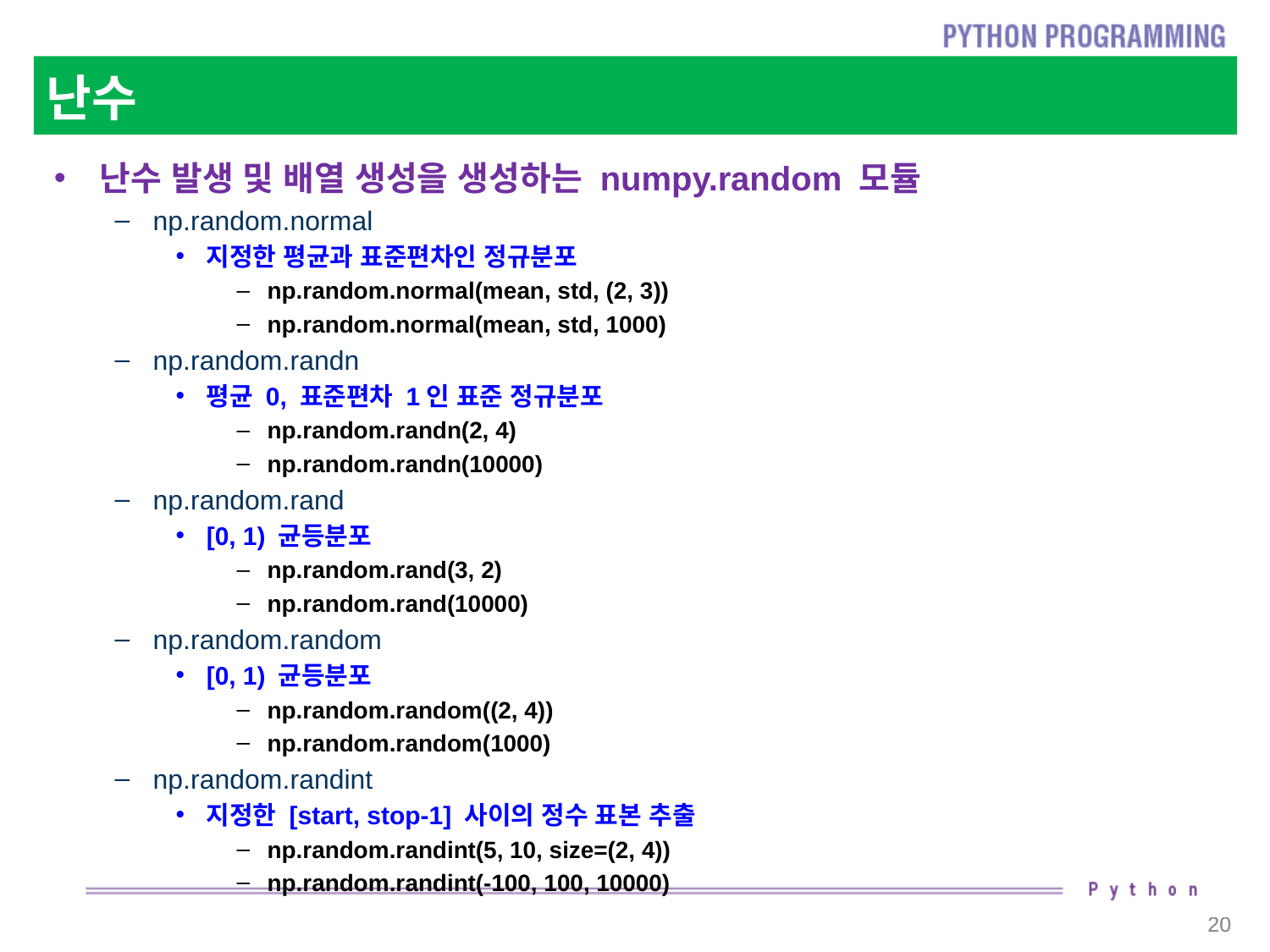

# 난수
난수 발생 및 배열 생성을 생성하는 numpy.random 모듈
np.random.normal
지정한 평균과 표준편차인 정규분포
np.random.normal(mean, std, (2, 3))
np.random.normal(mean, std, 1000)
np.random.randn
평균 0, 표준편차 1인 표준 정규분포
np.random.randn(2, 4)
np.random.randn(10000)
np.random.rand
[0, 1) 균등분포
np.random.rand(3, 2)
np.random.rand(10000)
np.random.random
[0, 1) 균등분포
np.random.random((2, 4))
np.random.random(1000)
np.random.randint
지정한 [start, stop-1] 사이의 정수 표본 추출
np.random.randint(5, 10, size=(2, 4))
np.random.randint(-100, 100, 10000)
20